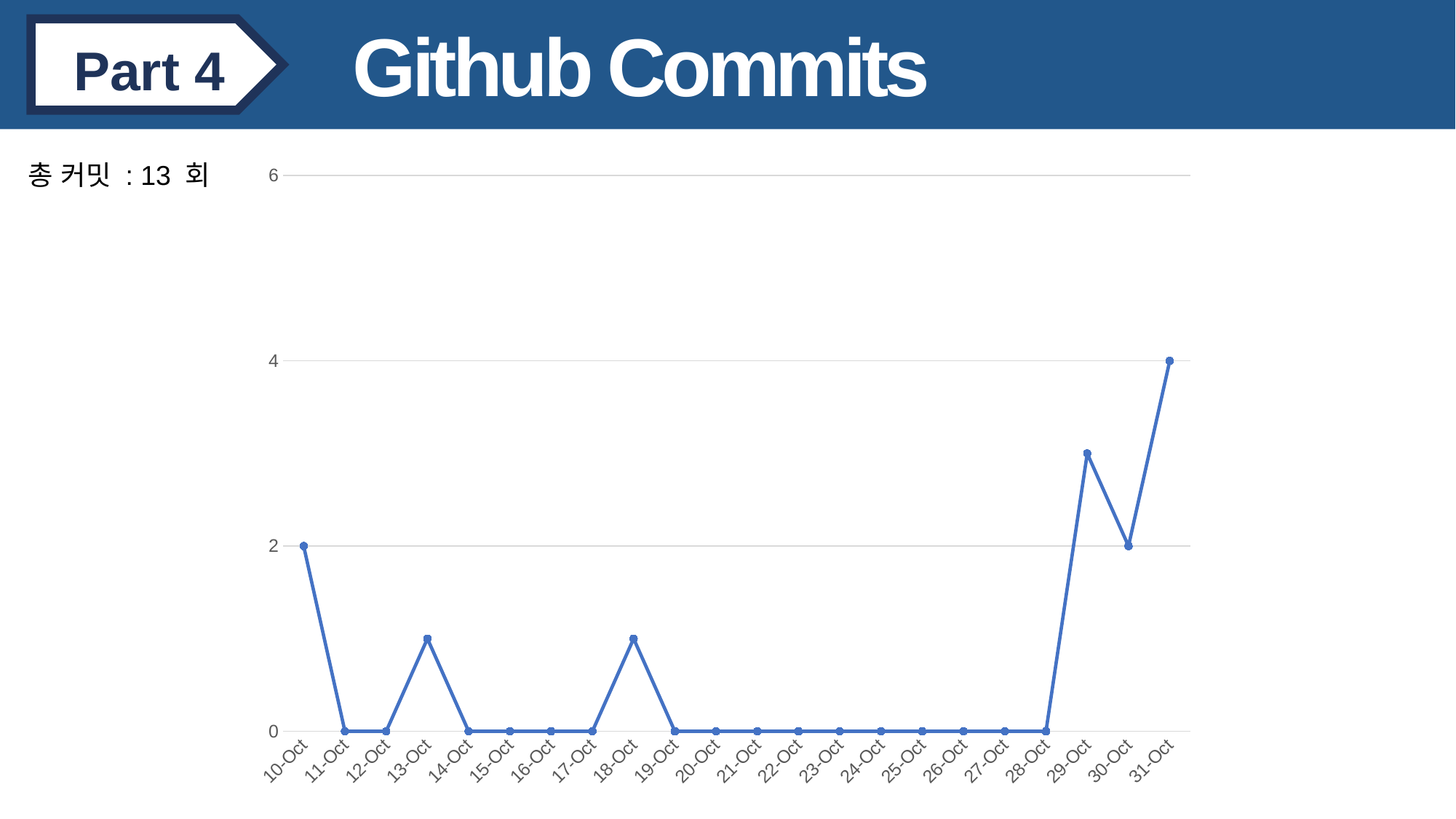

Github Commits

Part 4
총 커밋 : 13 회

### Chart

| Category | 계열 1 |
|---|---|
| 43748 | 2.0 |
| 43749 | 0.0 |
| 43750 | 0.0 |
| 43751 | 1.0 |
| 43752 | 0.0 |
| 43753 | 0.0 |
| 43754 | 0.0 |
| 43755 | 0.0 |
| 43756 | 1.0 |
| 43757 | 0.0 |
| 43758 | 0.0 |
| 43759 | 0.0 |
| 43760 | 0.0 |
| 43761 | 0.0 |
| 43762 | 0.0 |
| 43763 | 0.0 |
| 43764 | 0.0 |
| 43765 | 0.0 |
| 43766 | 0.0 |
| 43767 | 3.0 |
| 43768 | 2.0 |
| 43769 | 4.0 |